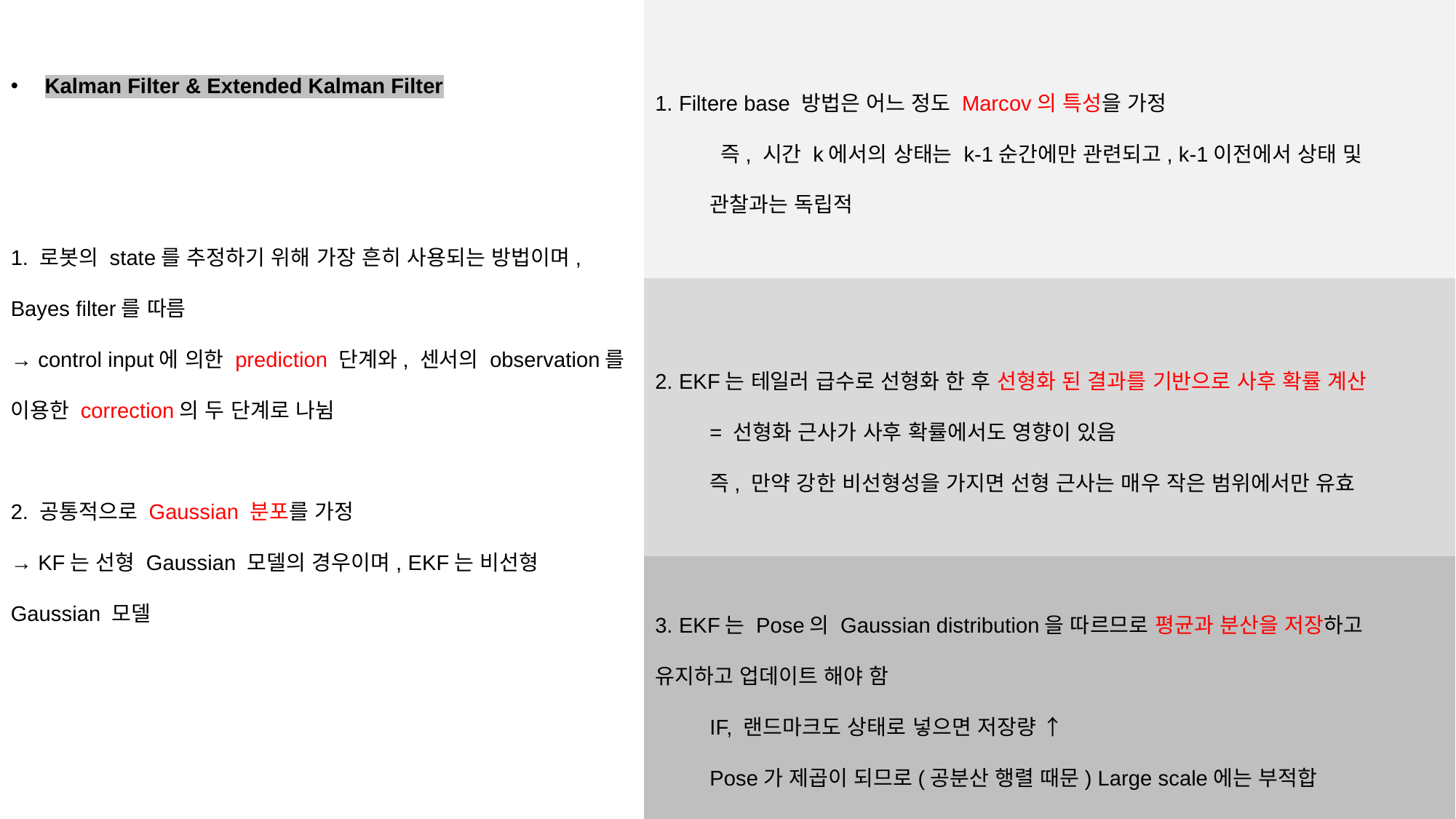

1. 로봇의 state를 추정하기 위해 가장 흔히 사용되는 방법이며, Bayes filter를 따름
→ control input에 의한 prediction 단계와, 센서의 observation를 이용한 correction의 두 단계로 나뉨

2. 공통적으로 Gaussian 분포를 가정
→ KF는 선형 Gaussian 모델의 경우이며, EKF는 비선형 Gaussian 모델

1. Filtere base 방법은 어느 정도 Marcov의 특성을 가정
 즉, 시간 k에서의 상태는 k-1순간에만 관련되고, k-1이전에서 상태 및 관찰과는 독립적
Kalman Filter & Extended Kalman Filter
2. EKF는 테일러 급수로 선형화 한 후 선형화 된 결과를 기반으로 사후 확률 계산
= 선형화 근사가 사후 확률에서도 영향이 있음
즉, 만약 강한 비선형성을 가지면 선형 근사는 매우 작은 범위에서만 유효
3. EKF는 Pose의 Gaussian distribution을 따르므로 평균과 분산을 저장하고 유지하고 업데이트 해야 함
IF, 랜드마크도 상태로 넣으면 저장량 ↑
Pose가 제곱이 되므로(공분산 행렬 때문) Large scale에는 부적합